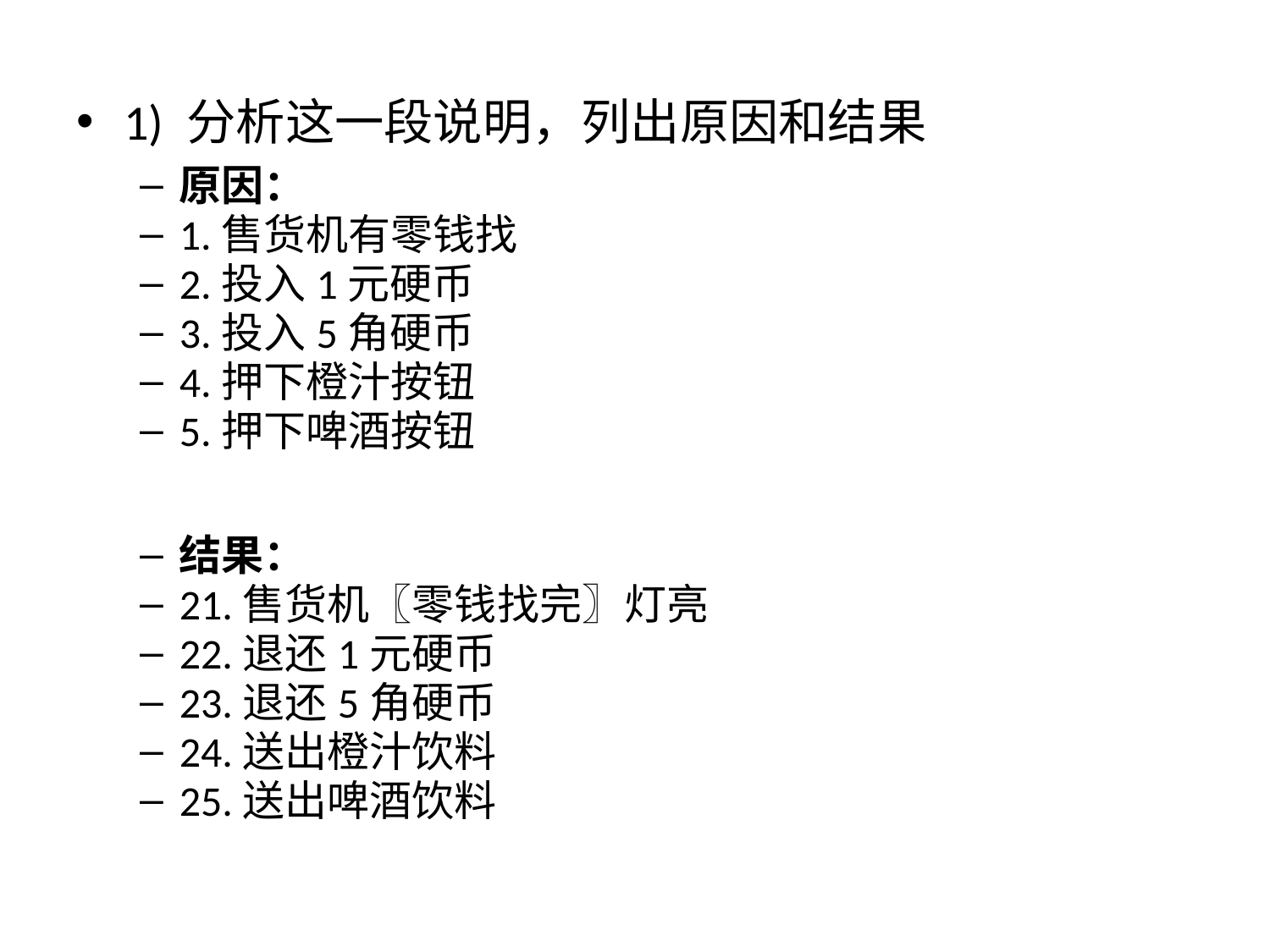

1) 分析这一段说明，列出原因和结果
原因：
1.售货机有零钱找
2.投入1元硬币
3.投入5角硬币
4.押下橙汁按钮
5.押下啤酒按钮

结果：
21.售货机〖零钱找完〗灯亮
22.退还1元硬币
23.退还5角硬币
24.送出橙汁饮料
25.送出啤酒饮料